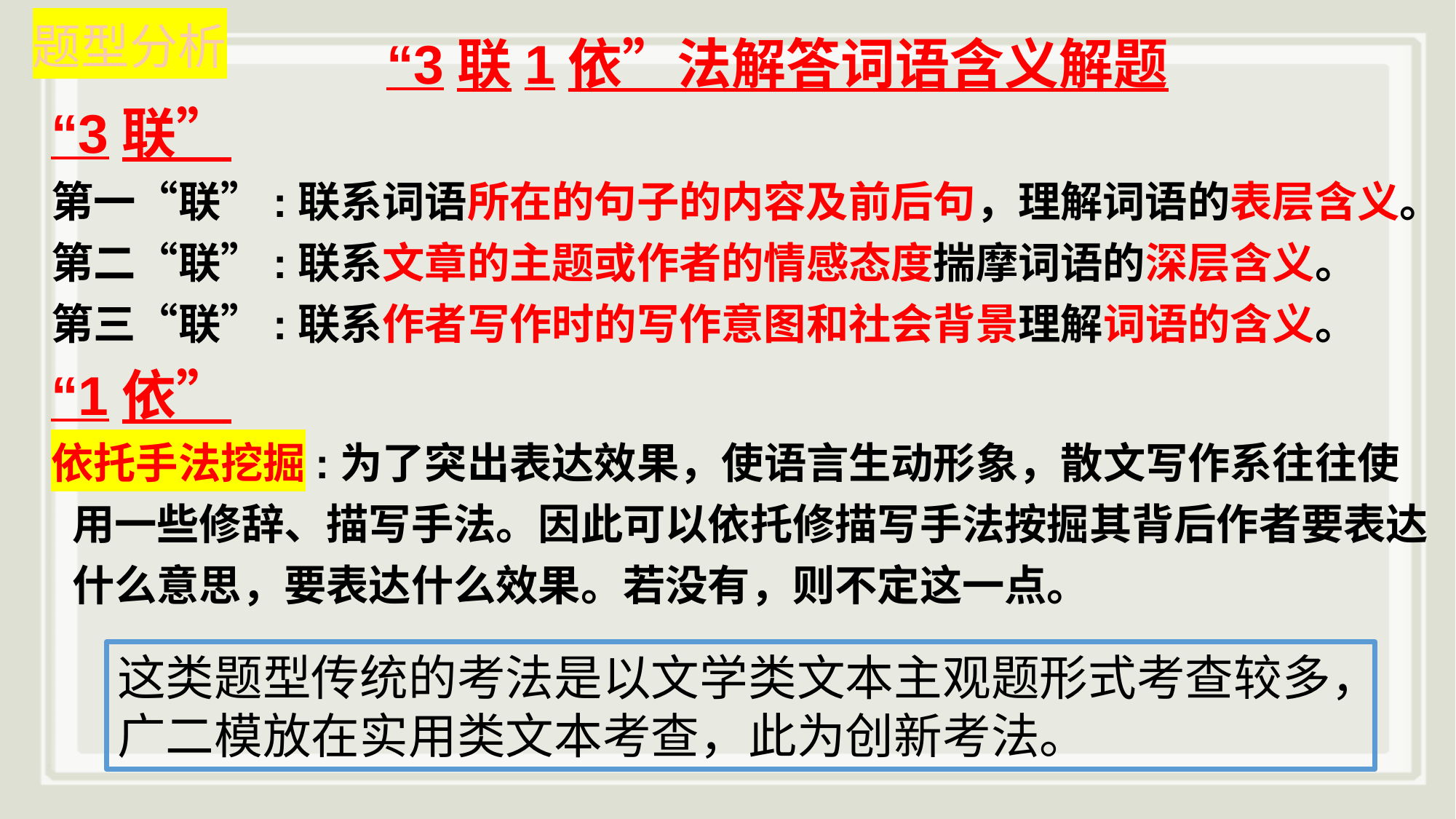

题型分析
“3联1依”法解答词语含义解题

“3联”
第一“联”:联系词语所在的句子的内容及前后句，理解词语的表层含义。
第二“联”:联系文章的主题或作者的情感态度揣摩词语的深层含义。
第三“联”:联系作者写作时的写作意图和社会背景理解词语的含义。
“1依”
依托手法挖掘:为了突出表达效果，使语言生动形象，散文写作系往往使用一些修辞、描写手法。因此可以依托修描写手法按掘其背后作者要表达什么意思，要表达什么效果。若没有，则不定这一点。

这类题型传统的考法是以文学类文本主观题形式考查较多，广二模放在实用类文本考查，此为创新考法。